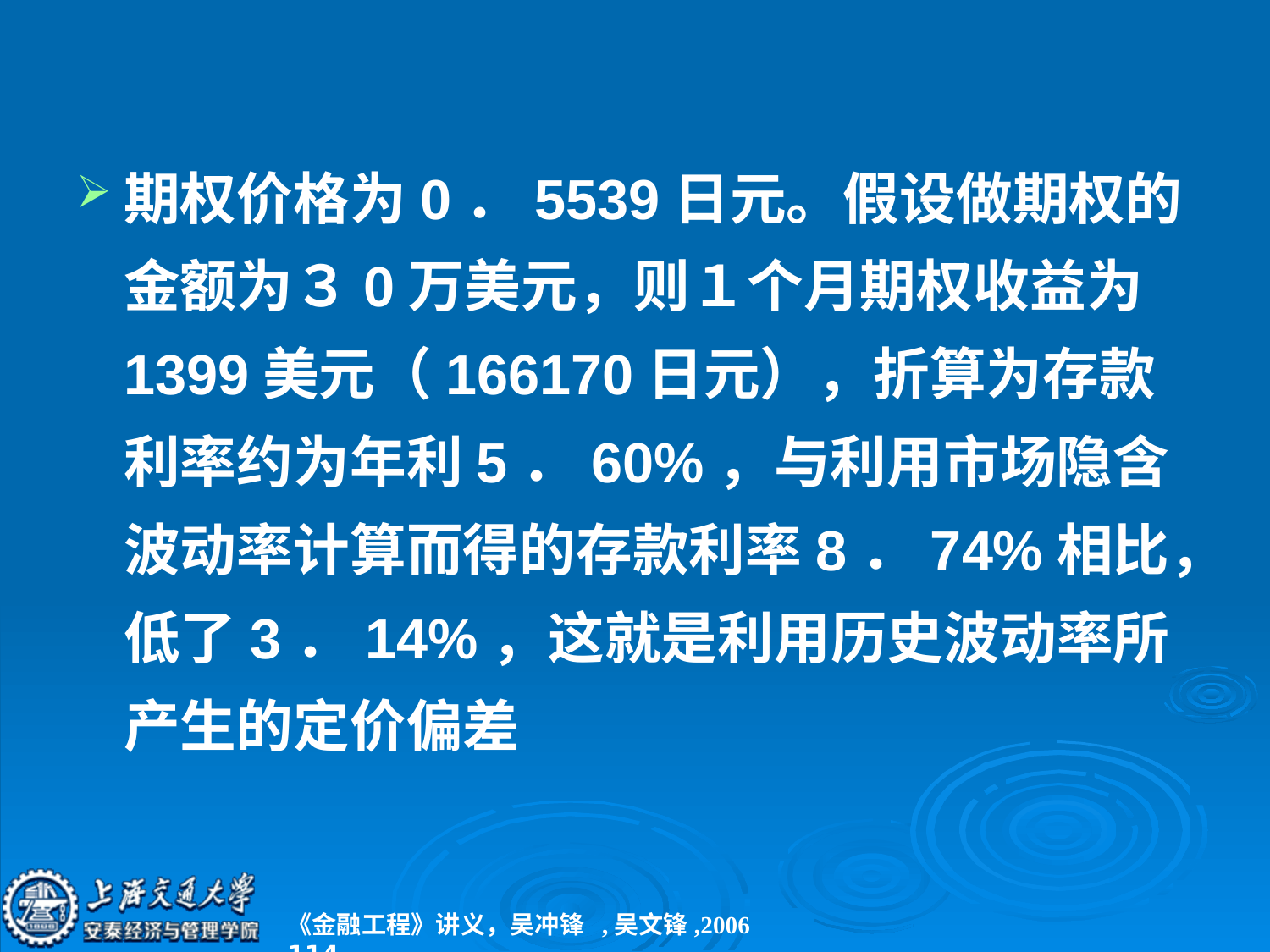

期权价格为0．5539日元。假设做期权的金额为３0万美元，则１个月期权收益为1399美元（166170日元），折算为存款利率约为年利5．60%，与利用市场隐含波动率计算而得的存款利率8．74%相比，低了3．14%，这就是利用历史波动率所产生的定价偏差